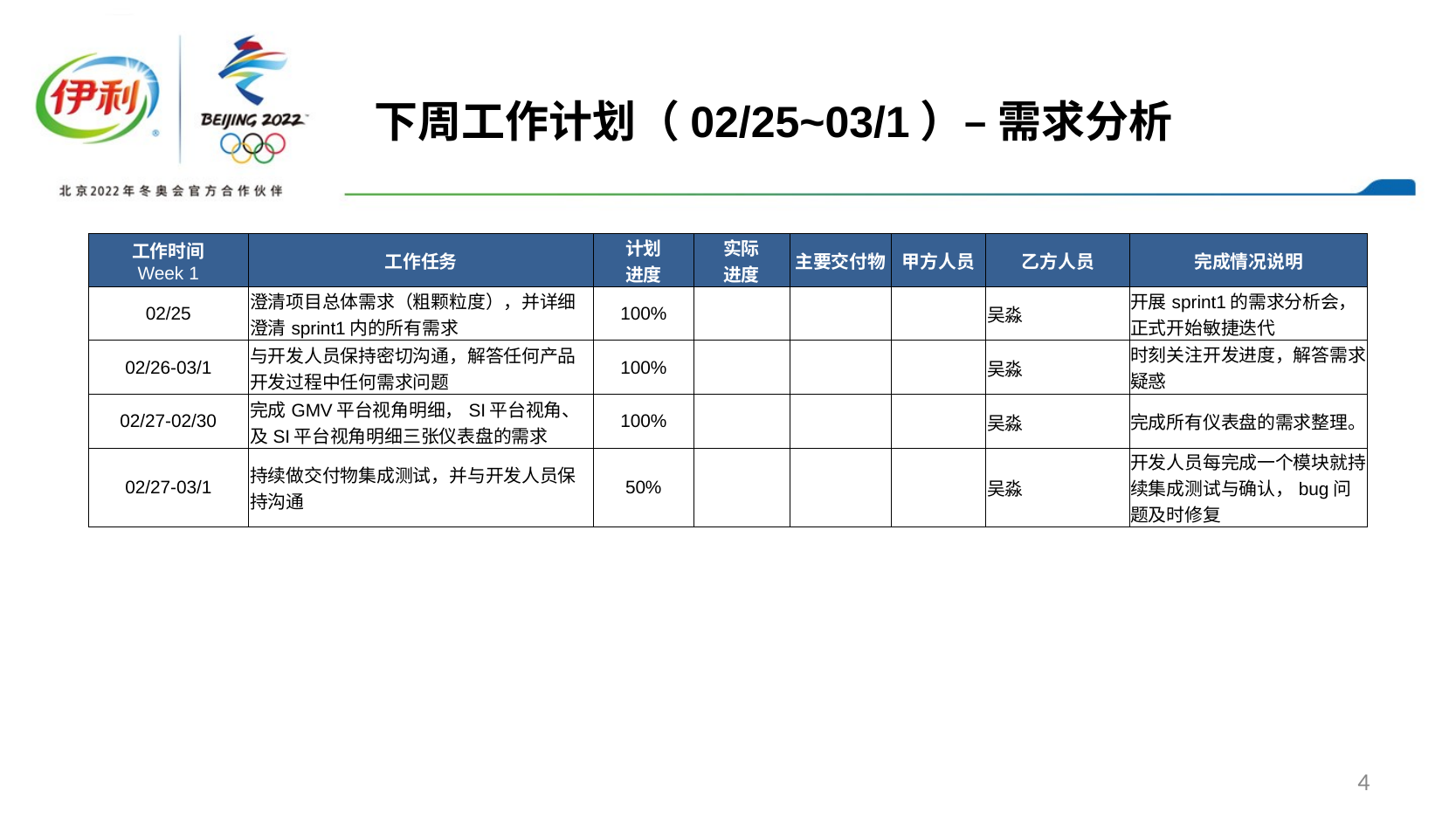

下周工作计划（02/25~03/1）– 需求分析
| 工作时间 Week 1 | 工作任务 | 计划 进度 | 实际 进度 | 主要交付物 | 甲方人员 | 乙方人员 | 完成情况说明 |
| --- | --- | --- | --- | --- | --- | --- | --- |
| 02/25 | 澄清项目总体需求（粗颗粒度），并详细澄清sprint1内的所有需求 | 100% |  |  |  | 吴淼 | 开展sprint1的需求分析会，正式开始敏捷迭代 |
| 02/26-03/1 | 与开发人员保持密切沟通，解答任何产品开发过程中任何需求问题 | 100% |  |  |  | 吴淼 | 时刻关注开发进度，解答需求疑惑 |
| 02/27-02/30 | 完成GMV平台视角明细，SI平台视角、及SI平台视角明细三张仪表盘的需求 | 100% |  |  |  | 吴淼 | 完成所有仪表盘的需求整理。 |
| 02/27-03/1 | 持续做交付物集成测试，并与开发人员保持沟通 | 50% |  |  |  | 吴淼 | 开发人员每完成一个模块就持续集成测试与确认，bug问题及时修复 |
4